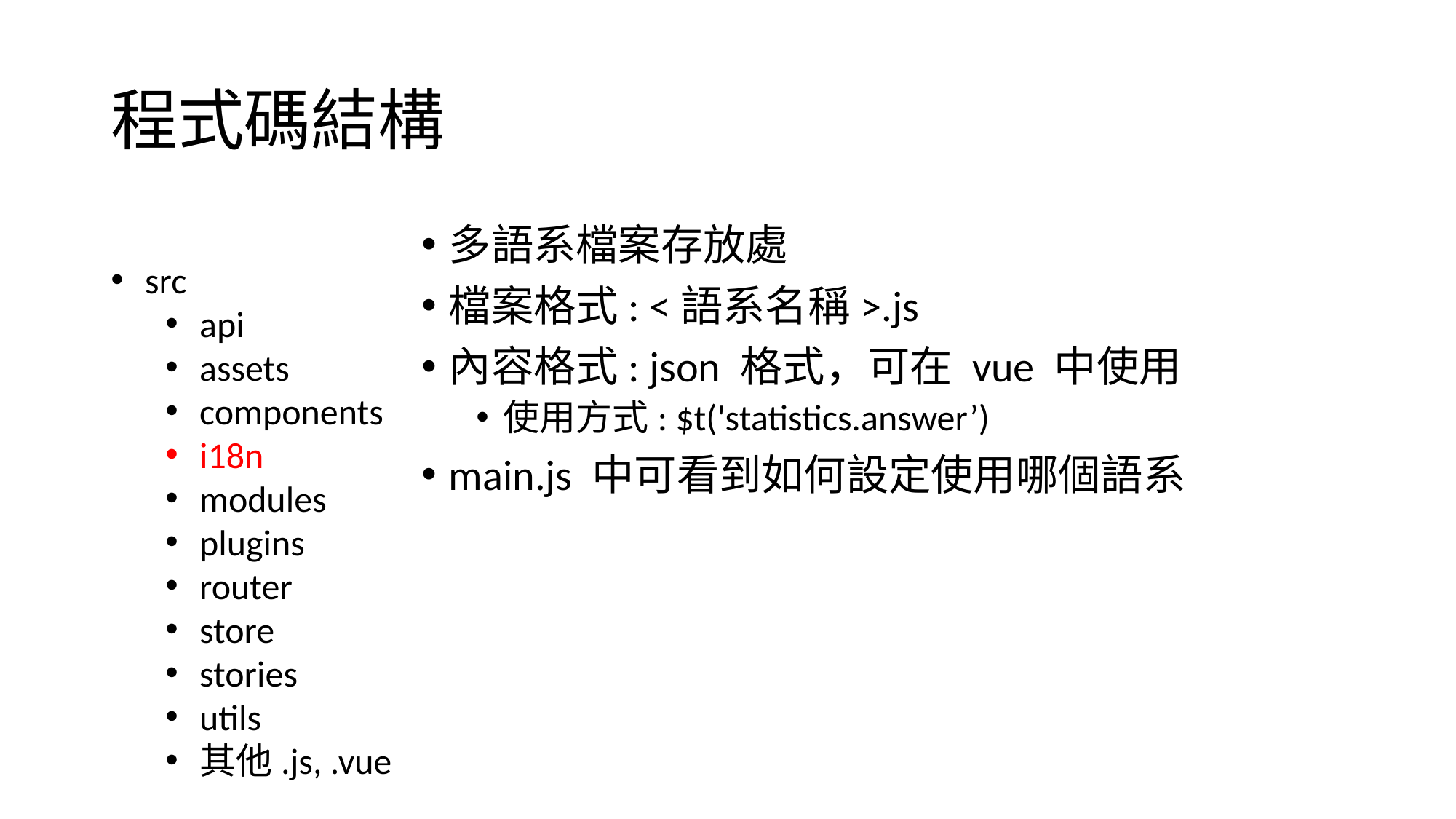

# 程式碼結構
多語系檔案存放處
檔案格式: <語系名稱>.js
內容格式: json 格式，可在 vue 中使用
使用方式: $t('statistics.answer’)
main.js 中可看到如何設定使用哪個語系
src
api
assets
components
i18n
modules
plugins
router
store
stories
utils
其他.js, .vue